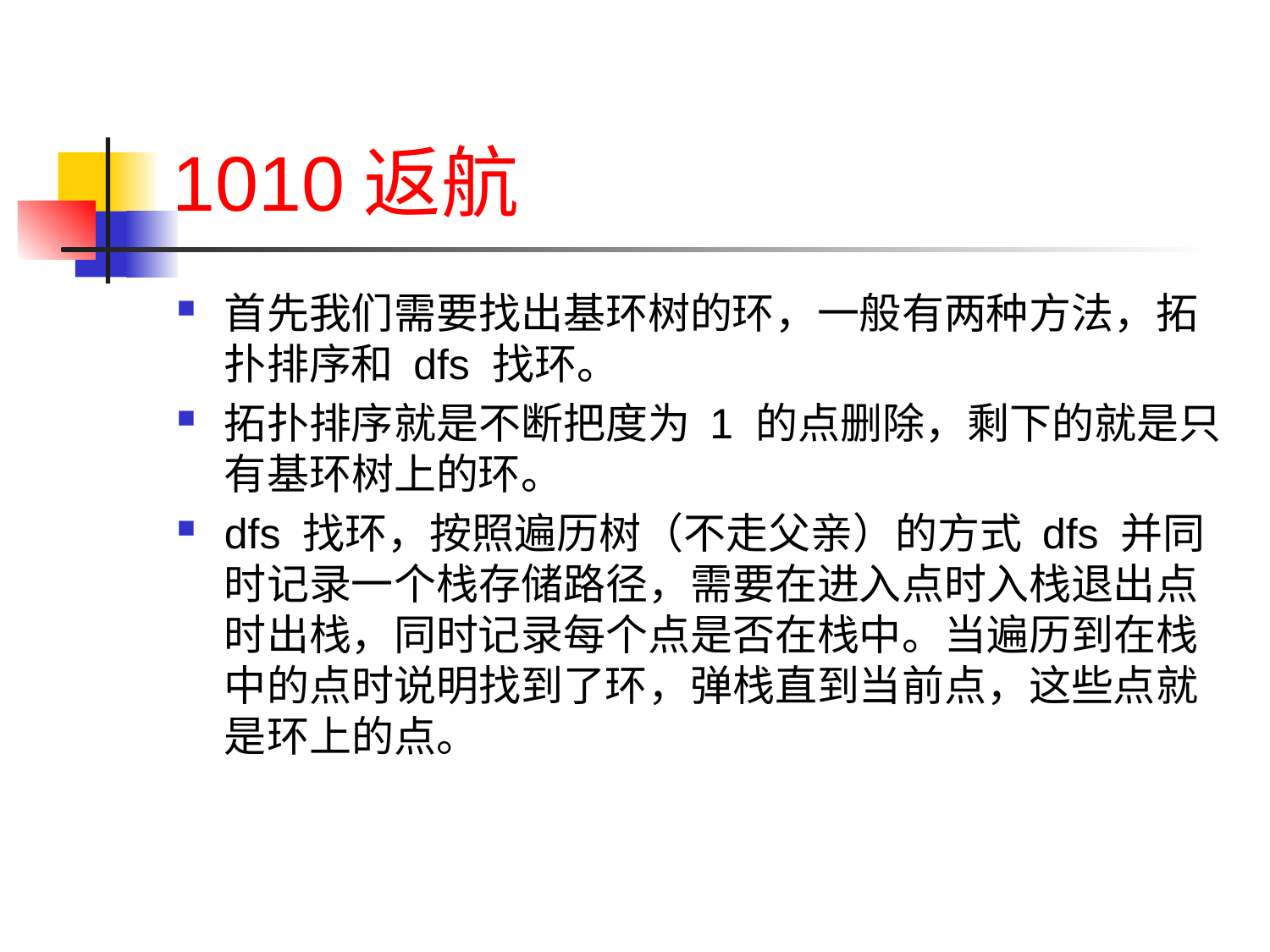

# 1010返航
首先我们需要找出基环树的环，一般有两种方法，拓扑排序和 dfs 找环。
拓扑排序就是不断把度为 1 的点删除，剩下的就是只有基环树上的环。
dfs 找环，按照遍历树（不走父亲）的方式 dfs 并同时记录一个栈存储路径，需要在进入点时入栈退出点时出栈，同时记录每个点是否在栈中。当遍历到在栈中的点时说明找到了环，弹栈直到当前点，这些点就是环上的点。